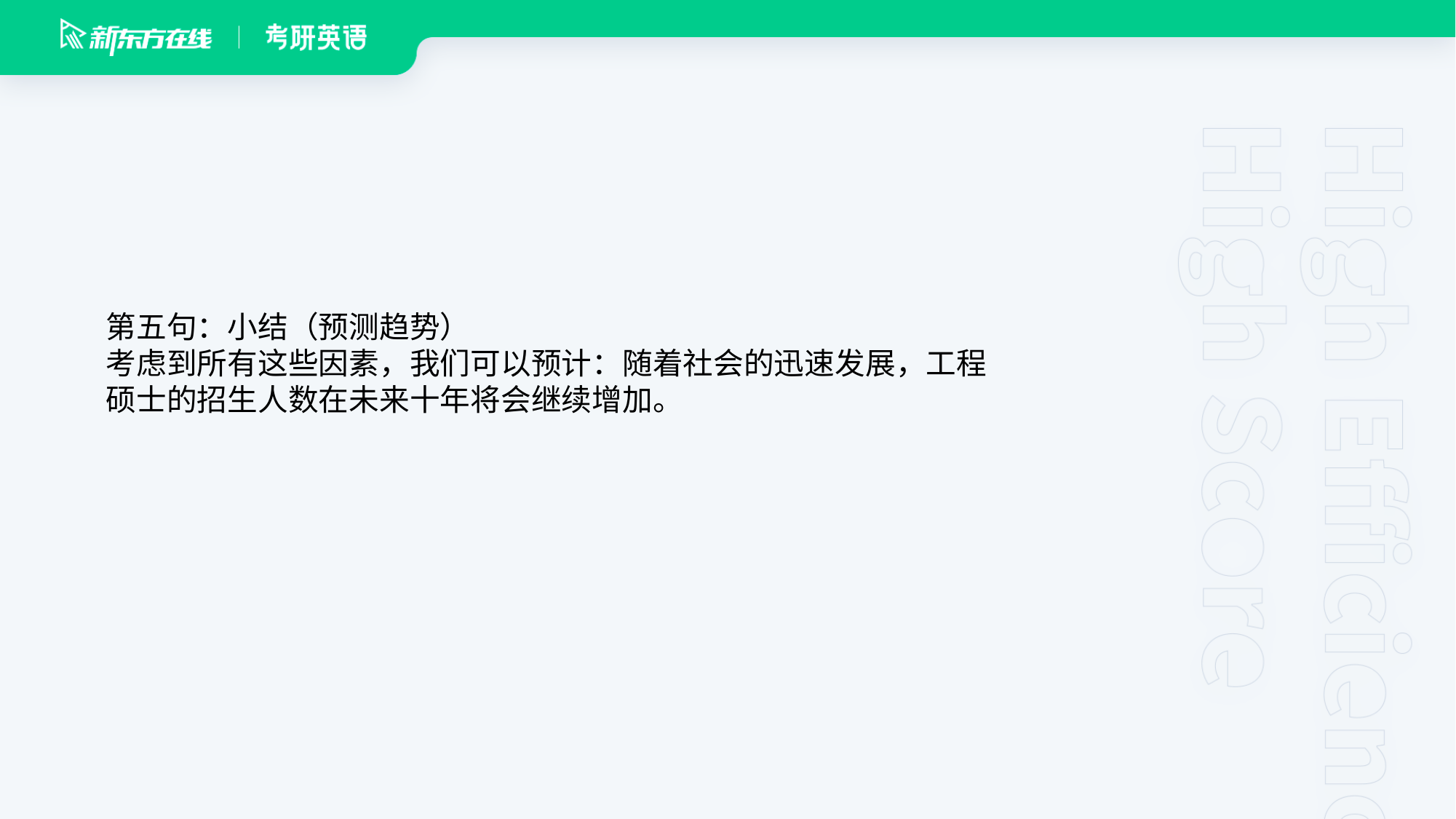

第五句：小结（预测趋势）
考虑到所有这些因素，我们可以预计：随着社会的迅速发展，工程硕士的招生人数在未来十年将会继续增加。